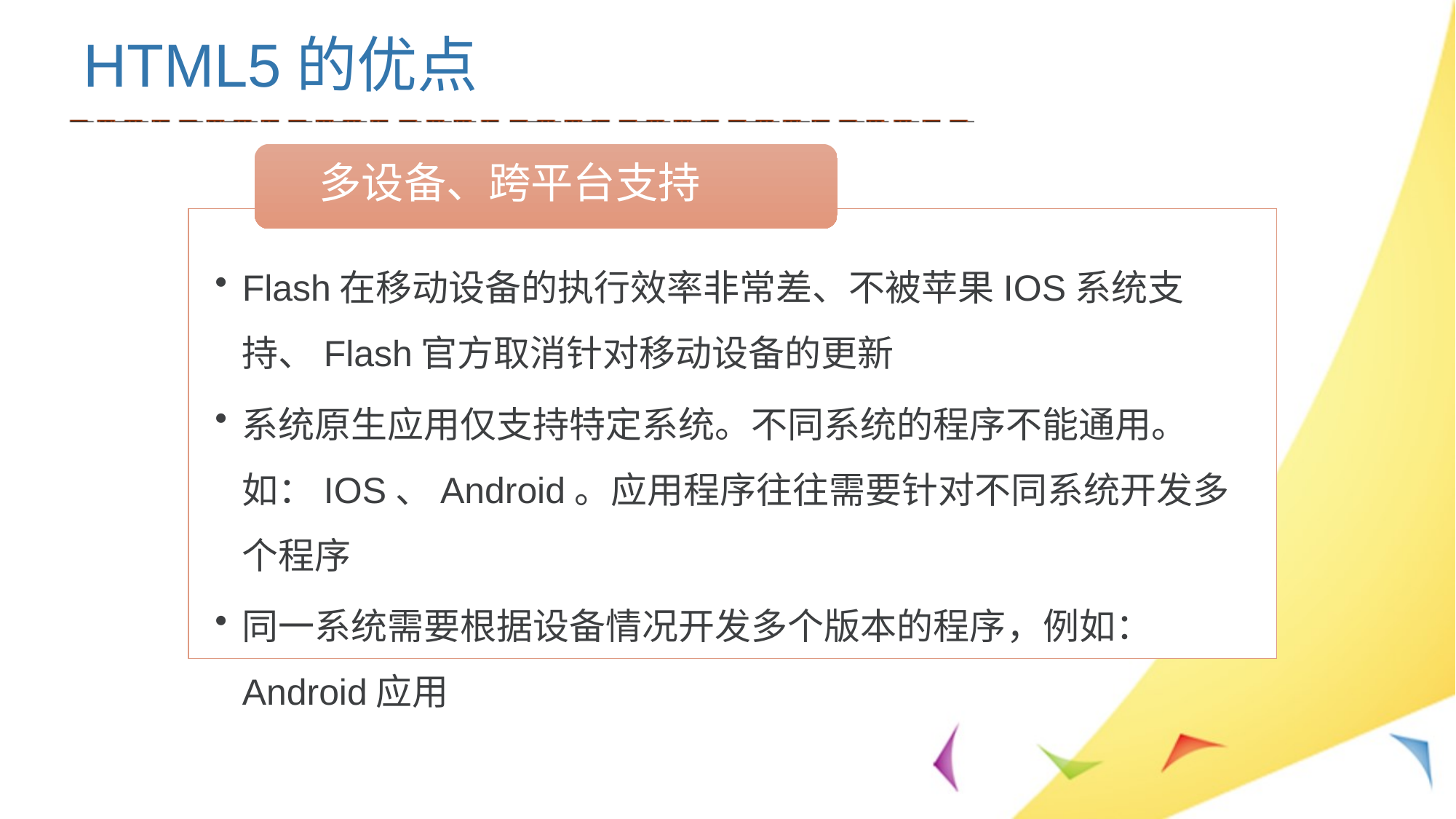

HTML5的优点

 多设备、跨平台支持

Flash在移动设备的执行效率非常差、不被苹果IOS系统支持、Flash官方取消针对移动设备的更新
系统原生应用仅支持特定系统。不同系统的程序不能通用。如：IOS、Android。应用程序往往需要针对不同系统开发多个程序
同一系统需要根据设备情况开发多个版本的程序，例如：Android应用